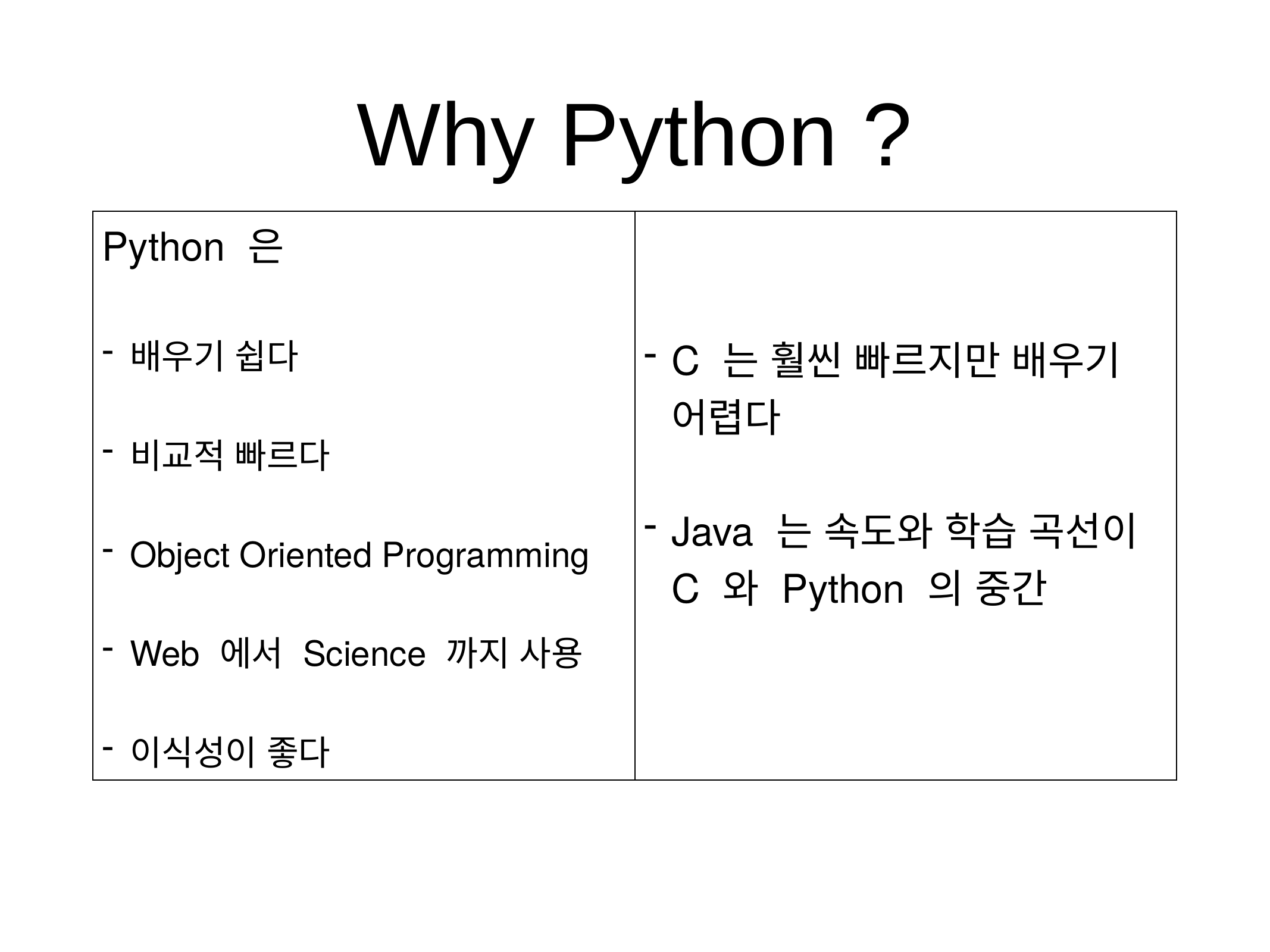

# Why Python ?
| Python 은 배우기 쉽다 비교적 빠르다 Object Oriented Programming Web 에서 Science 까지 사용 이식성이 좋다 | C 는 훨씬 빠르지만 배우기 어렵다 Java 는 속도와 학습 곡선이 C 와 Python 의 중간 |
| --- | --- |